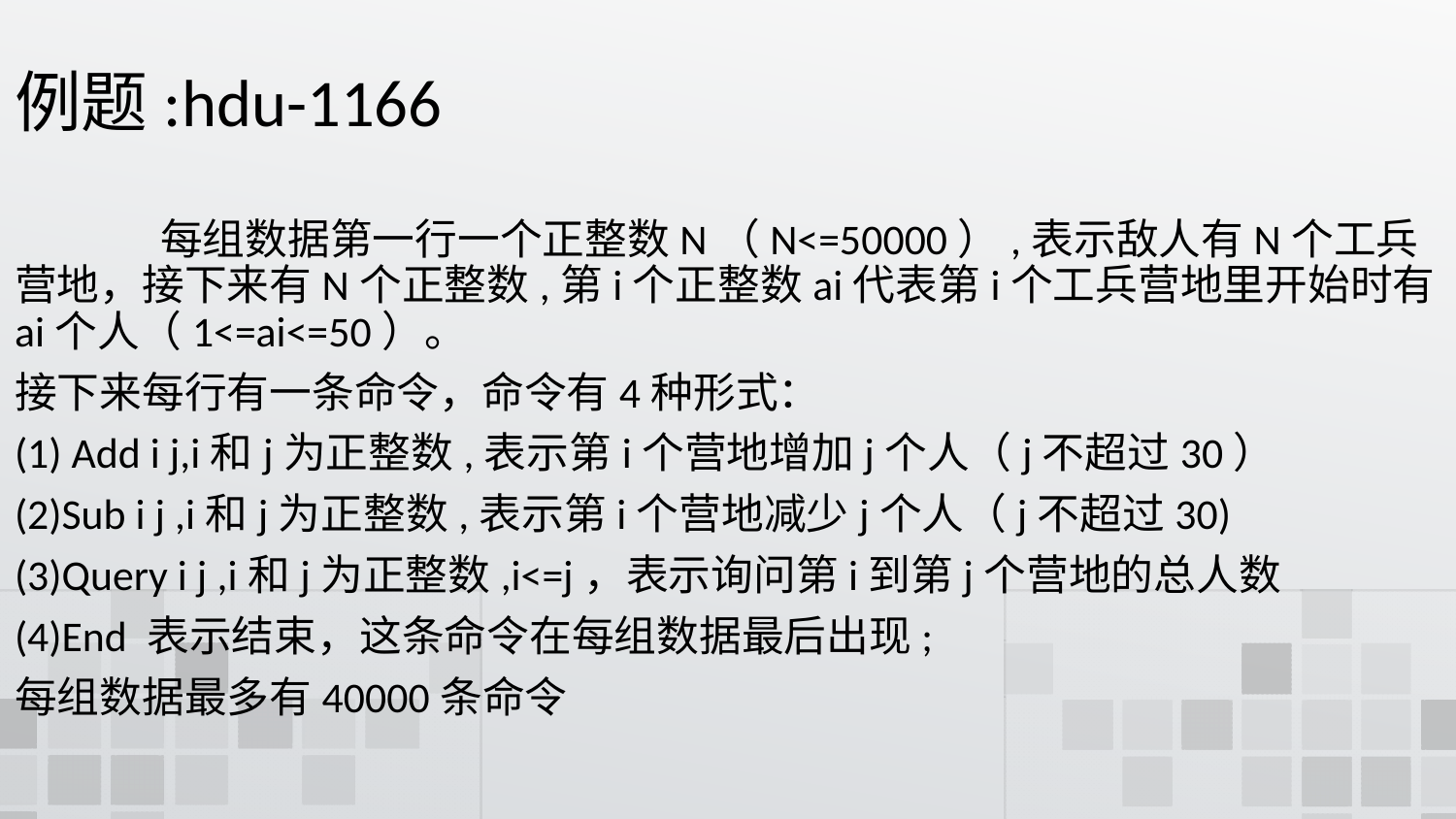

# 例题:hdu-1166
	每组数据第一行一个正整数N（N<=50000）,表示敌人有N个工兵营地，接下来有N个正整数,第i个正整数ai代表第i个工兵营地里开始时有ai个人（1<=ai<=50）。
接下来每行有一条命令，命令有4种形式：
(1) Add i j,i和j为正整数,表示第i个营地增加j个人（j不超过30）
(2)Sub i j ,i和j为正整数,表示第i个营地减少j个人（j不超过30)
(3)Query i j ,i和j为正整数,i<=j，表示询问第i到第j个营地的总人数
(4)End 表示结束，这条命令在每组数据最后出现;
每组数据最多有40000条命令